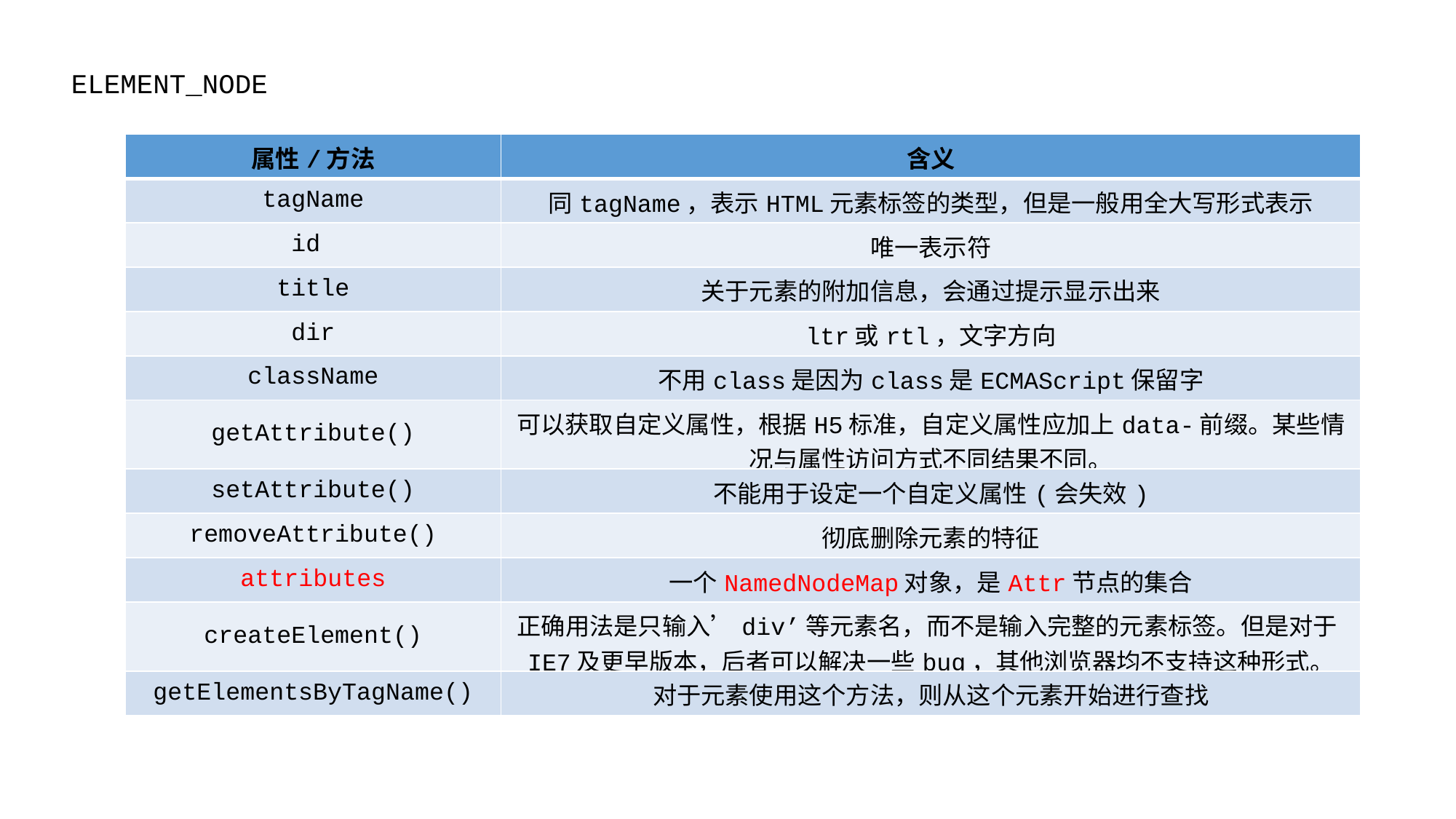

ELEMENT_NODE
| 属性/方法 | 含义 |
| --- | --- |
| tagName | 同tagName，表示HTML元素标签的类型，但是一般用全大写形式表示 |
| id | 唯一表示符 |
| title | 关于元素的附加信息，会通过提示显示出来 |
| dir | ltr或rtl，文字方向 |
| className | 不用class是因为class是ECMAScript保留字 |
| getAttribute() | 可以获取自定义属性，根据H5标准，自定义属性应加上data-前缀。某些情况与属性访问方式不同结果不同。 |
| setAttribute() | 不能用于设定一个自定义属性(会失效) |
| removeAttribute() | 彻底删除元素的特征 |
| attributes | 一个NamedNodeMap对象，是Attr节点的集合 |
| createElement() | 正确用法是只输入’div’等元素名，而不是输入完整的元素标签。但是对于IE7及更早版本，后者可以解决一些bug，其他浏览器均不支持这种形式。 |
| getElementsByTagName() | 对于元素使用这个方法，则从这个元素开始进行查找 |